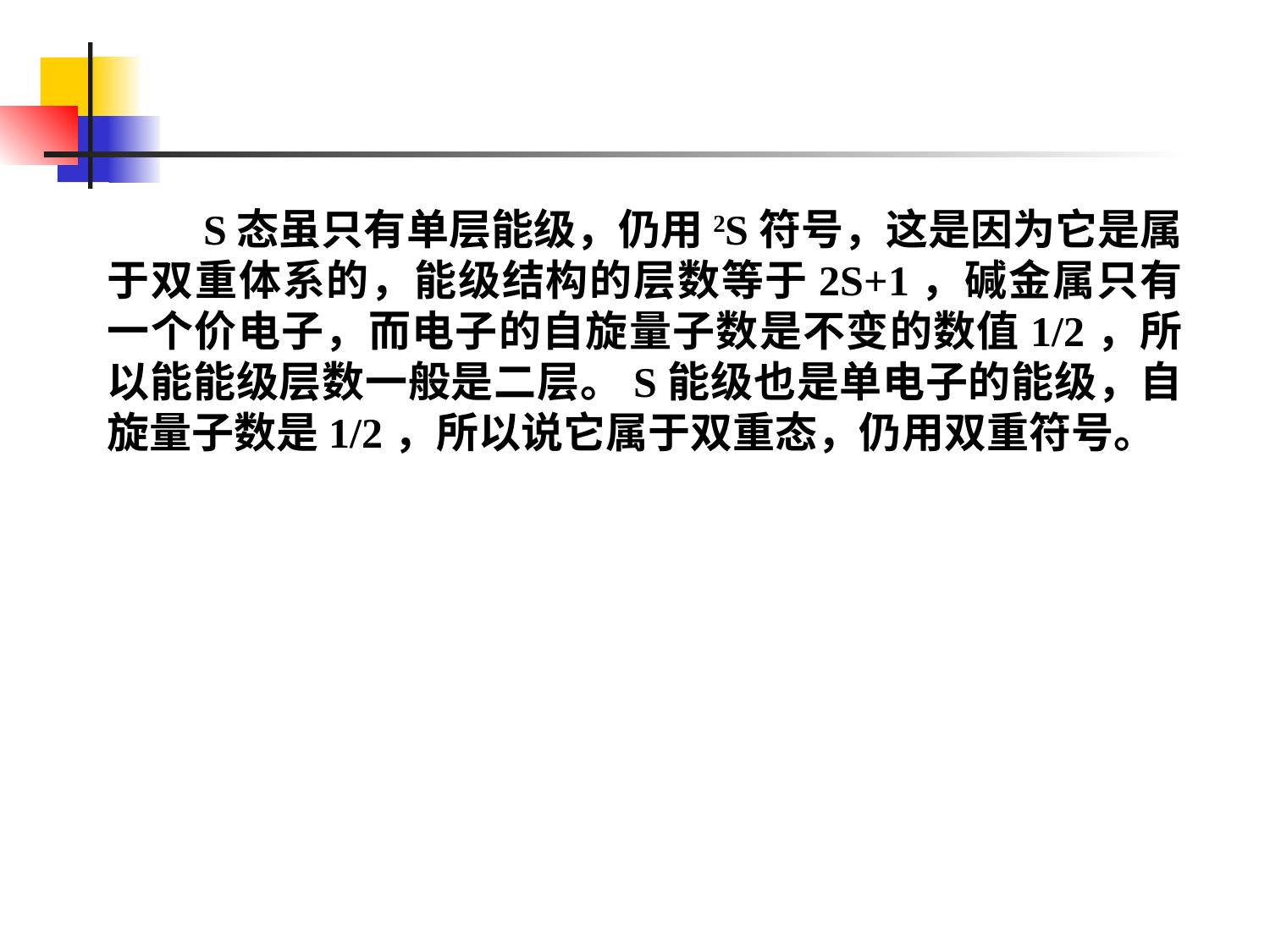

S态虽只有单层能级，仍用2S符号，这是因为它是属于双重体系的，能级结构的层数等于2S+1，碱金属只有一个价电子，而电子的自旋量子数是不变的数值1/2，所以能能级层数一般是二层。S能级也是单电子的能级，自旋量子数是1/2，所以说它属于双重态，仍用双重符号。